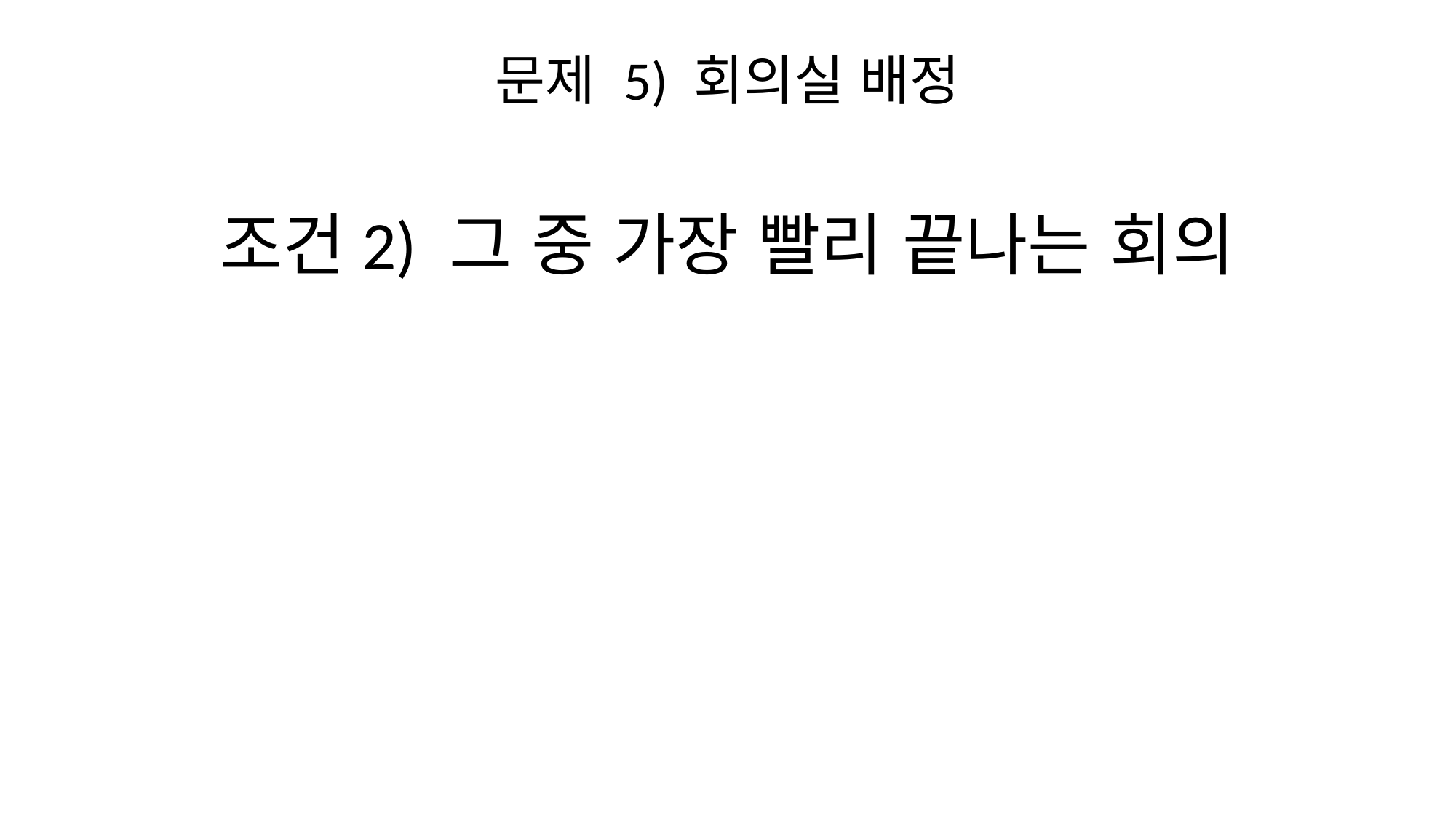

# 문제 5) 회의실 배정
조건2) 그 중 가장 빨리 끝나는 회의